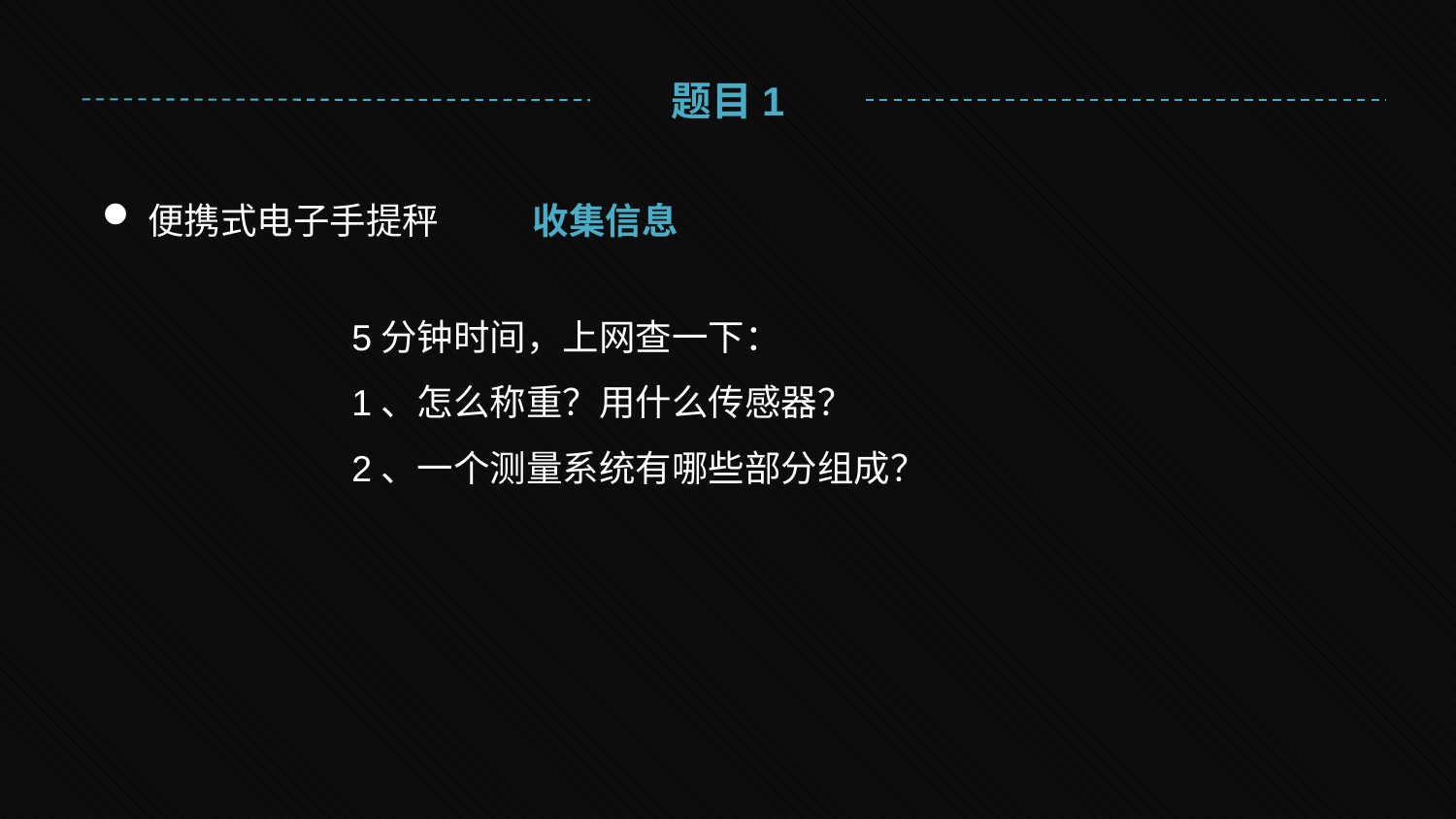

题目1
收集信息
便携式电子手提秤
5分钟时间，上网查一下：
1、怎么称重？用什么传感器？
2、一个测量系统有哪些部分组成？